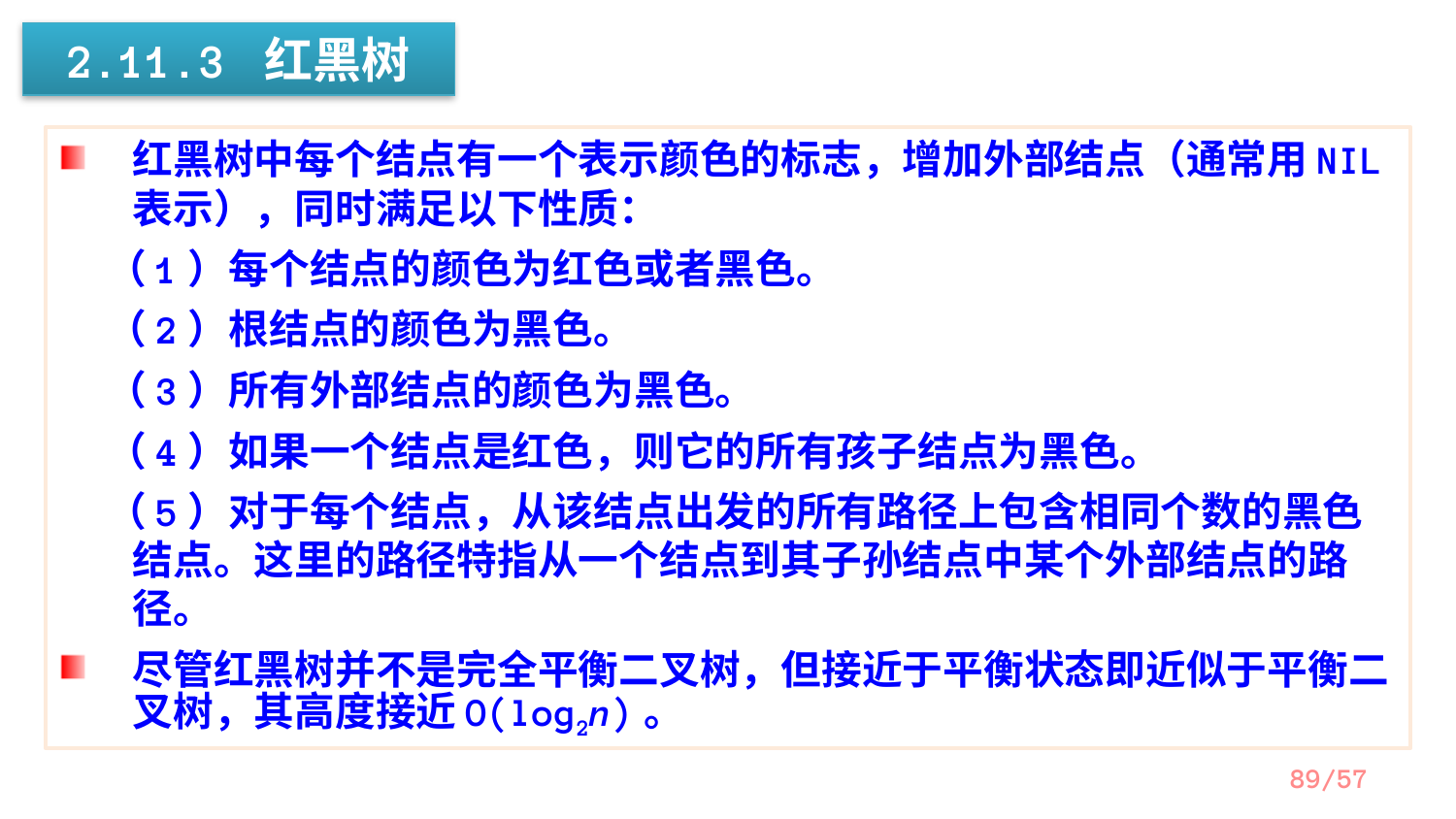

2.11.3 红黑树
红黑树中每个结点有一个表示颜色的标志，增加外部结点（通常用NIL表示），同时满足以下性质：
    （1）每个结点的颜色为红色或者黑色。
    （2）根结点的颜色为黑色。
    （3）所有外部结点的颜色为黑色。
    （4）如果一个结点是红色，则它的所有孩子结点为黑色。
    （5）对于每个结点，从该结点出发的所有路径上包含相同个数的黑色结点。这里的路径特指从一个结点到其子孙结点中某个外部结点的路径。
尽管红黑树并不是完全平衡二叉树，但接近于平衡状态即近似于平衡二叉树，其高度接近O(log2n)。
89/57